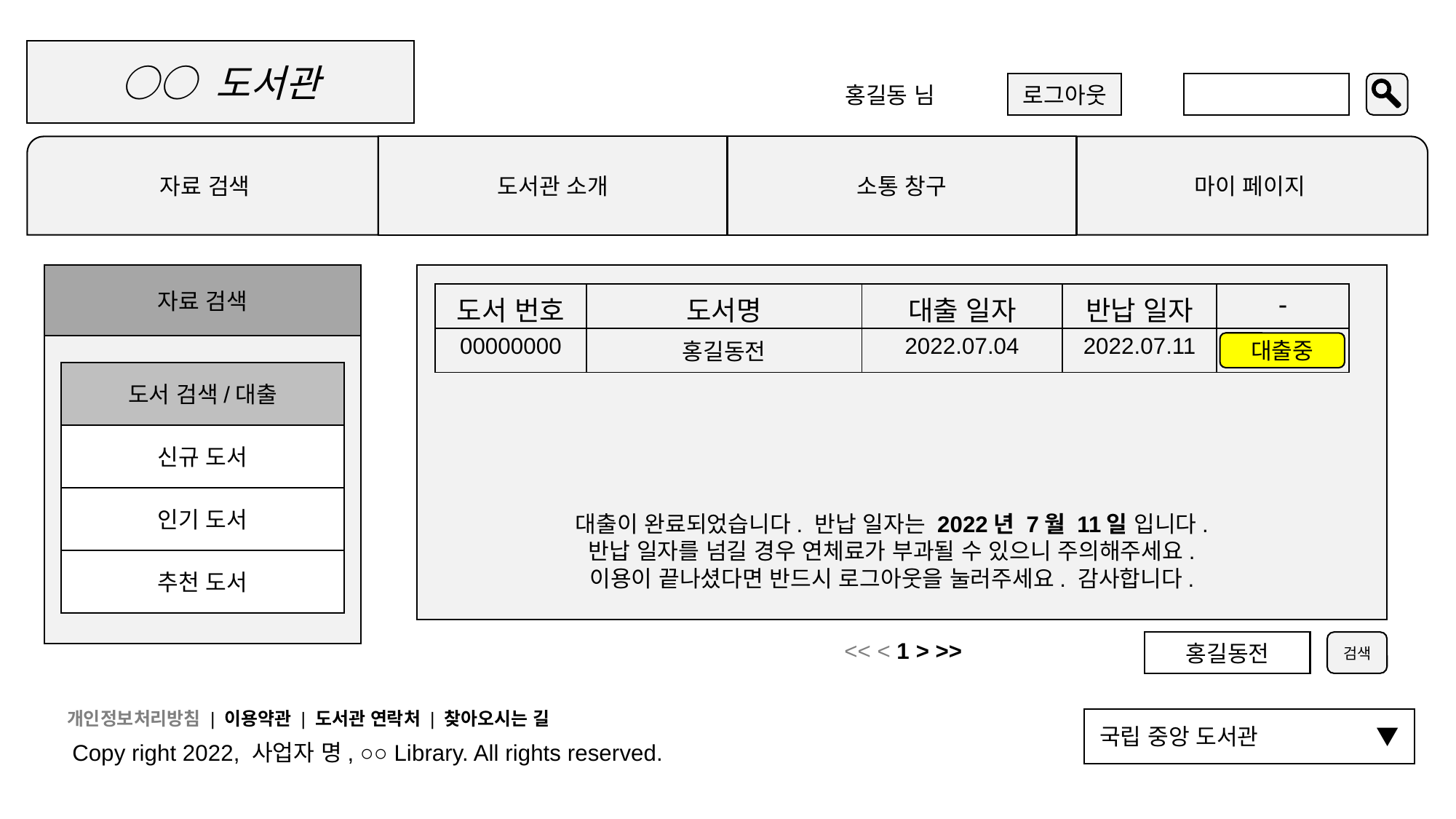

○○ 도서관
홍길동 님
로그아웃

자료 검색
도서관 소개
소통 창구
마이 페이지
자료 검색

| 도서 번호 | 도서명 | 대출 일자 | 반납 일자 | - |
| --- | --- | --- | --- | --- |
| 00000000 | 홍길동전 | 2022.07.04 | 2022.07.11 |  |
대출중

도서 검색/대출
신규 도서
인기 도서
추천 도서
대출이 완료되었습니다. 반납 일자는 2022년 7월 11일 입니다.
반납 일자를 넘길 경우 연체료가 부과될 수 있으니 주의해주세요.
이용이 끝나셨다면 반드시 로그아웃을 눌러주세요. 감사합니다.
<< < 1 > >>
홍길동전
검색
개인정보처리방침 | 이용약관 | 도서관 연락처 | 찾아오시는 길
Copy right 2022, 사업자 명, ○○ Library. All rights reserved.
국립 중앙 도서관	　　  ▼